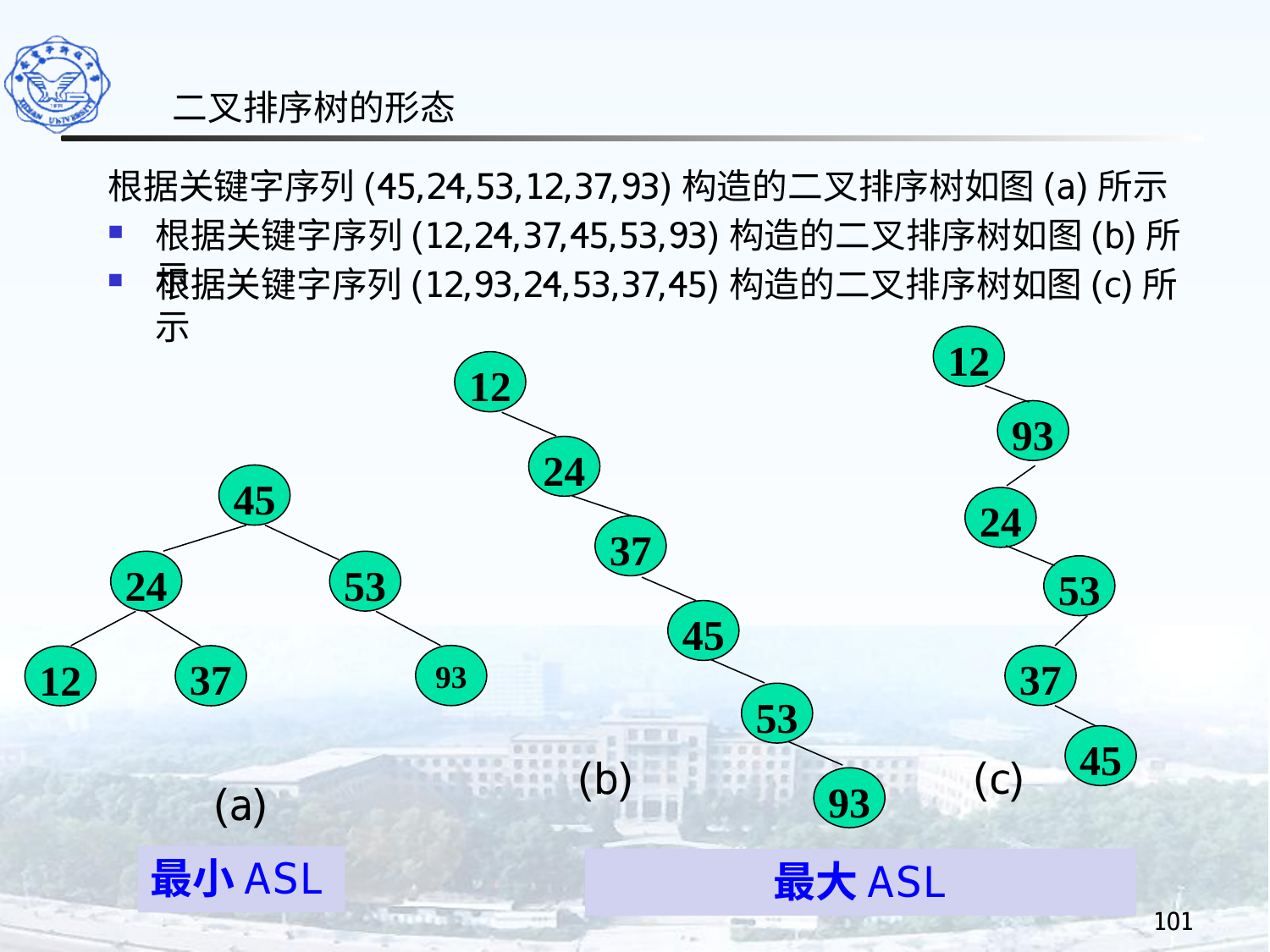

二叉排序树的形态
根据关键字序列(45,24,53,12,37,93)构造的二叉排序树如图(a)所示
根据关键字序列(12,24,37,45,53,93)构造的二叉排序树如图(b)所示
根据关键字序列(12,93,24,53,37,45)构造的二叉排序树如图(c)所示
12
12

93

24
45

24

37

24
53
53

45

93
37
37
12

53

45

(b)
(c)
93
(a)
最小ASL
最大ASL
101